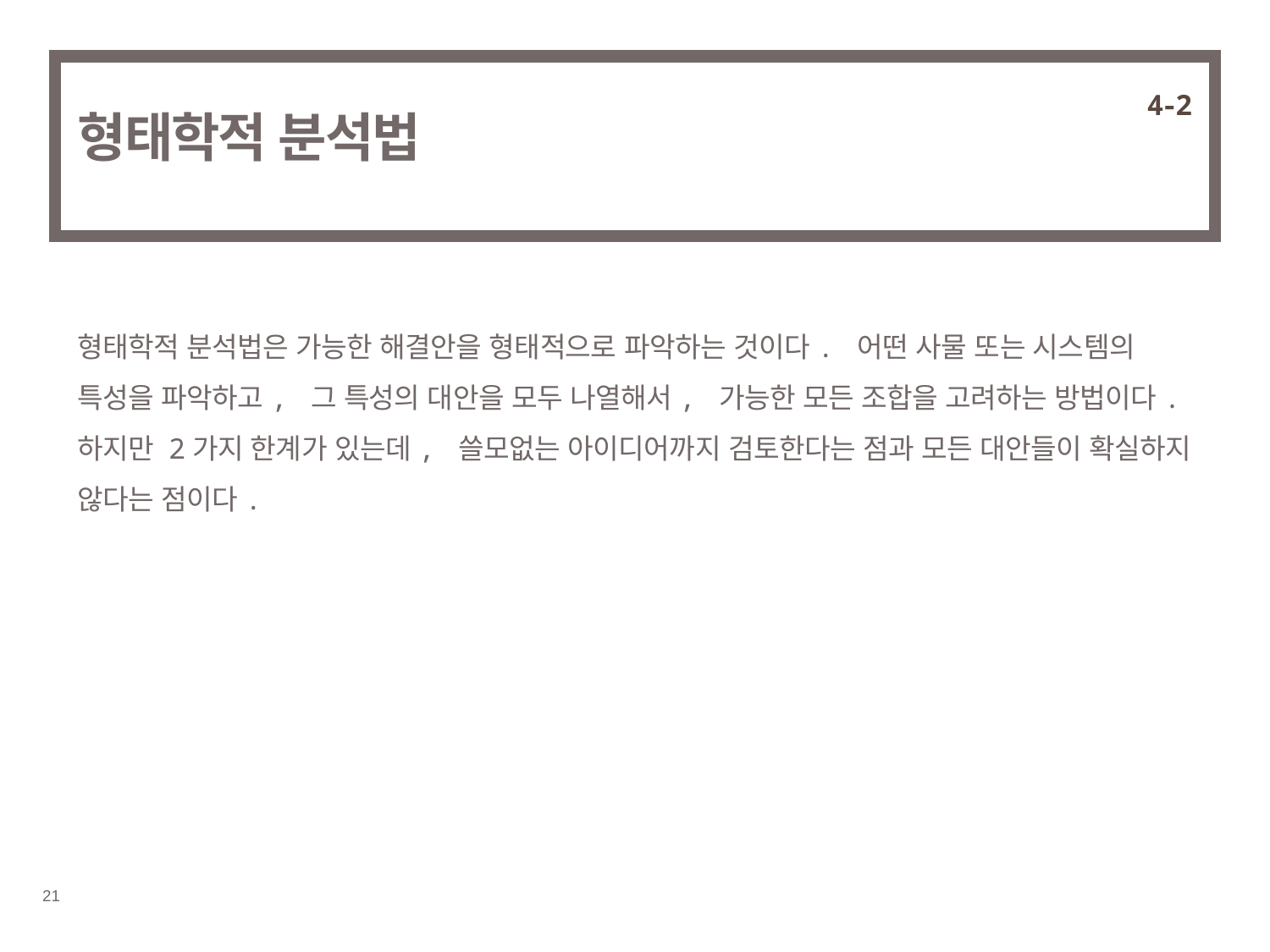

4-2

# 형태학적 분석법
형태학적 분석법은 가능한 해결안을 형태적으로 파악하는 것이다. 어떤 사물 또는 시스템의 특성을 파악하고, 그 특성의 대안을 모두 나열해서, 가능한 모든 조합을 고려하는 방법이다. 하지만 2가지 한계가 있는데, 쓸모없는 아이디어까지 검토한다는 점과 모든 대안들이 확실하지 않다는 점이다.